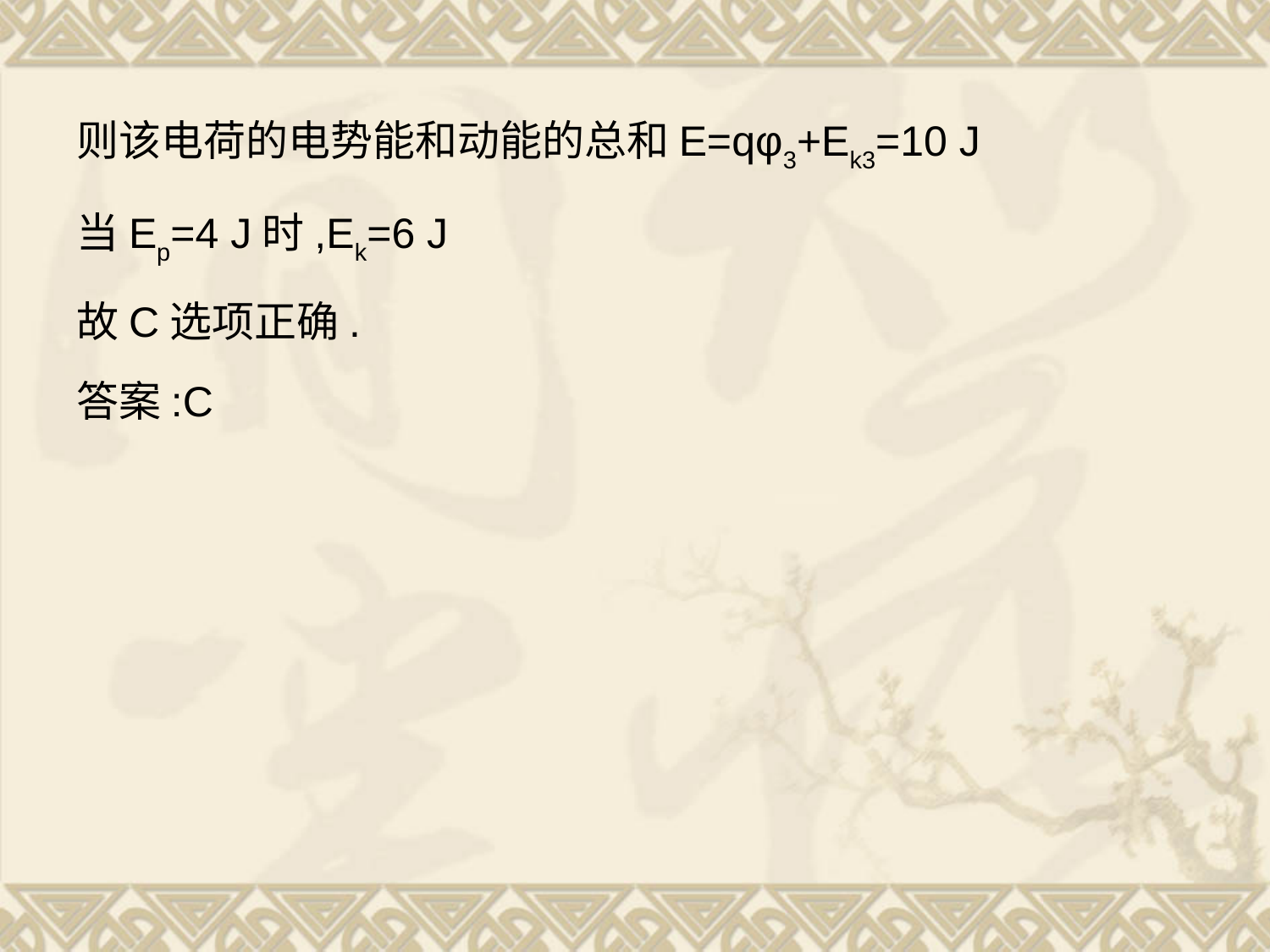

则该电荷的电势能和动能的总和E=qφ3+Ek3=10 J
当Ep=4 J时,Ek=6 J
故C选项正确.
答案:C